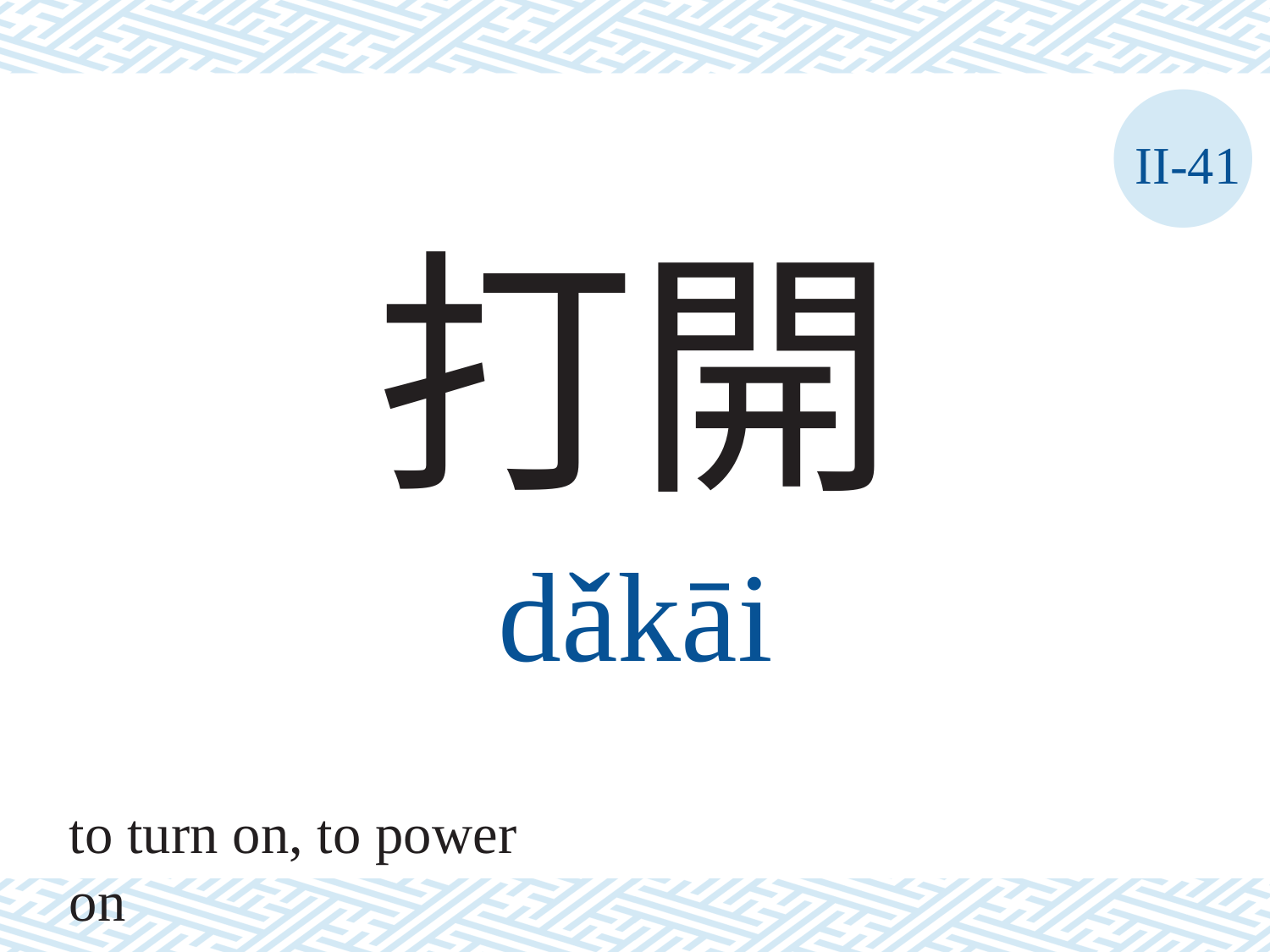

II-41
打開
dǎkāi
to turn on, to power on